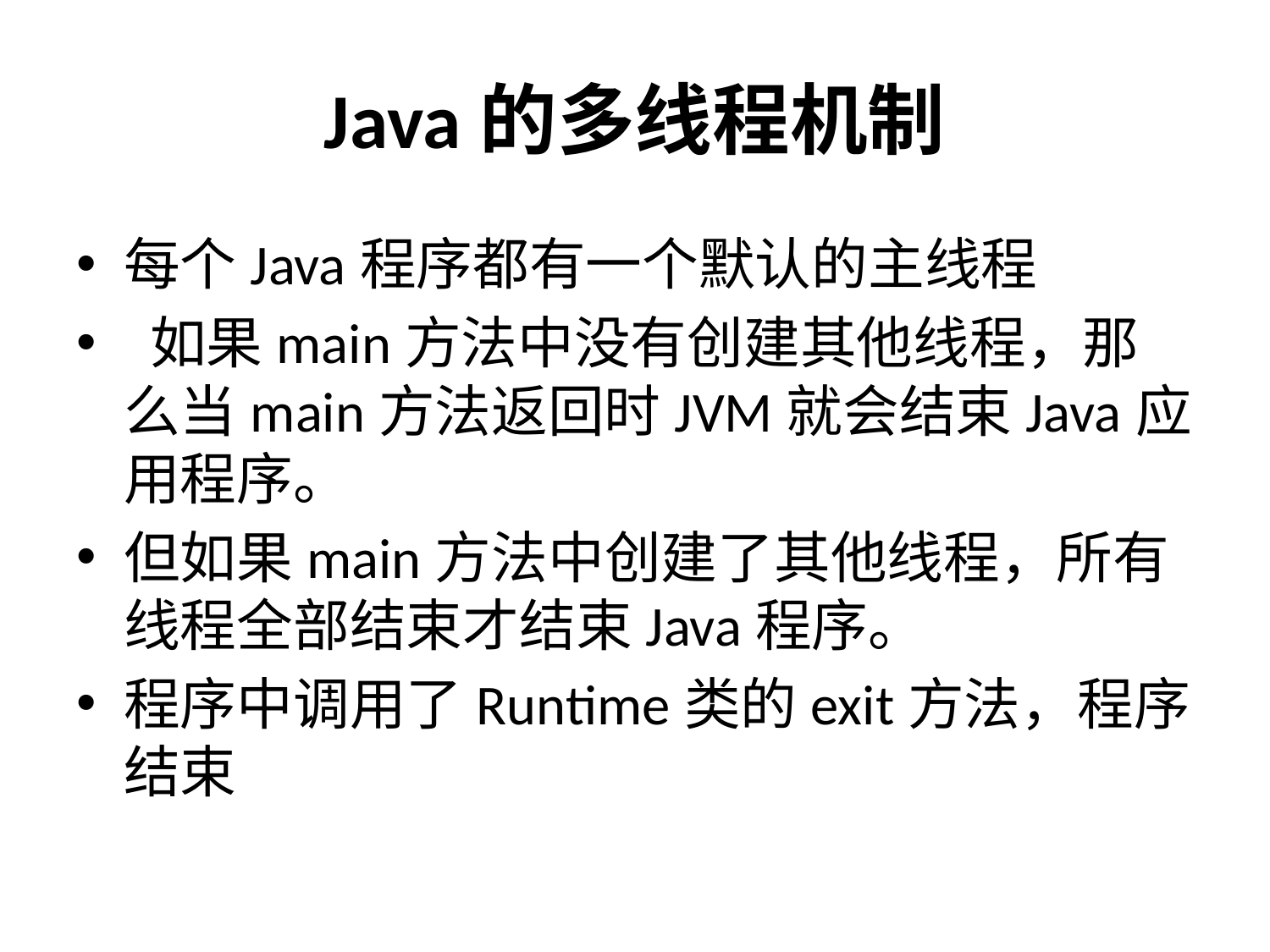

# Java的多线程机制
每个Java程序都有一个默认的主线程
 如果main方法中没有创建其他线程，那么当main方法返回时JVM就会结束Java应用程序。
但如果main方法中创建了其他线程，所有线程全部结束才结束Java程序。
程序中调用了Runtime类的exit方法，程序结束